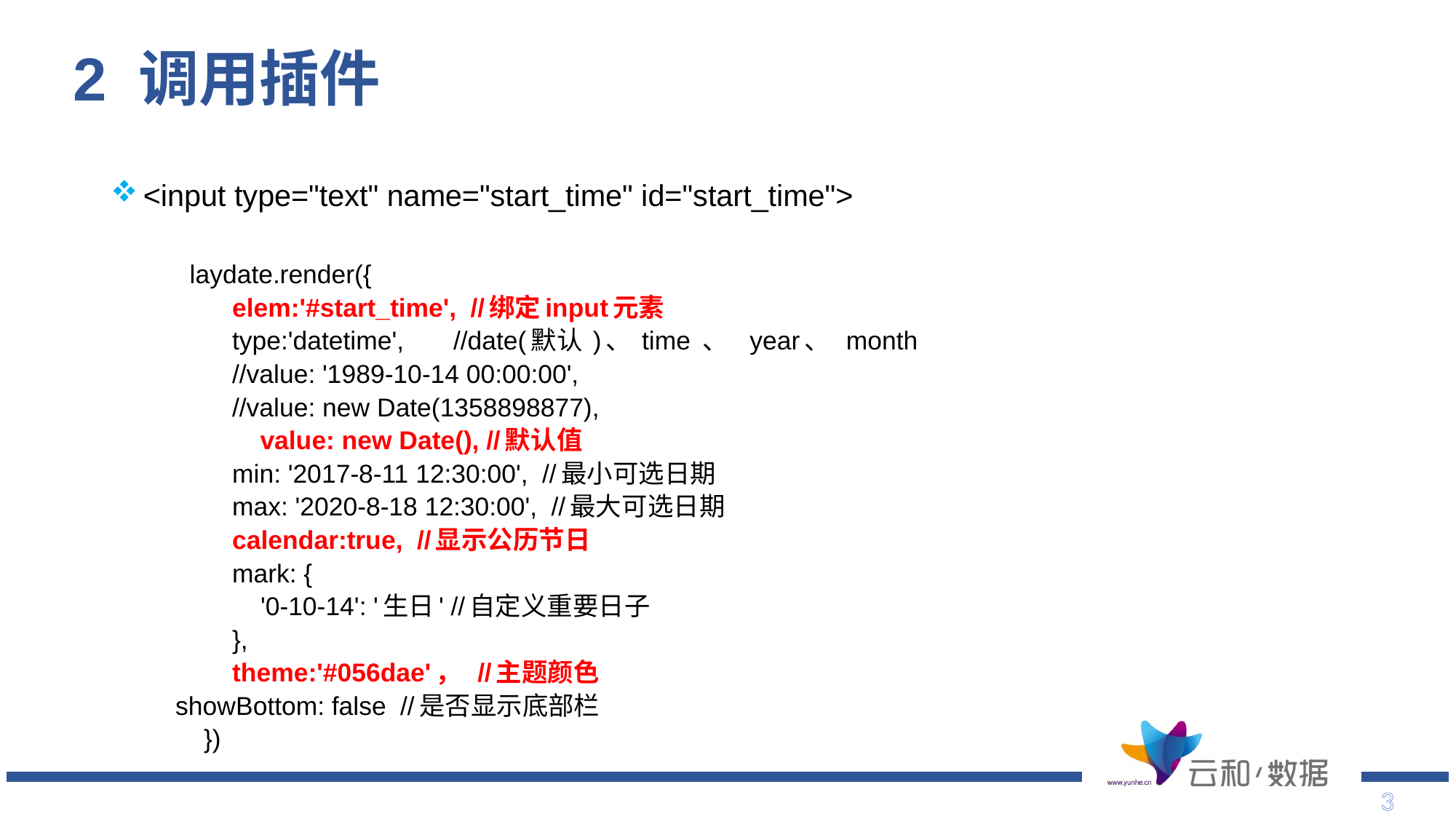

# 2 调用插件
<input type="text" name="start_time" id="start_time">

  laydate.render({
        elem:'#start_time',  //绑定input元素
        type:'datetime',       //date(默认 )、 time 、   year、  month
        //value: '1989-10-14 00:00:00',
        //value: new Date(1358898877),
 	 value: new Date(), //默认值
        min: '2017-8-11 12:30:00',  //最小可选日期
        max: '2020-8-18 12:30:00',  //最大可选日期
        calendar:true,  //显示公历节日
        mark: {
            '0-10-14': '生日' //自定义重要日子
        },
        theme:'#056dae'，  //主题颜色
	showBottom: false  //是否显示底部栏
    })